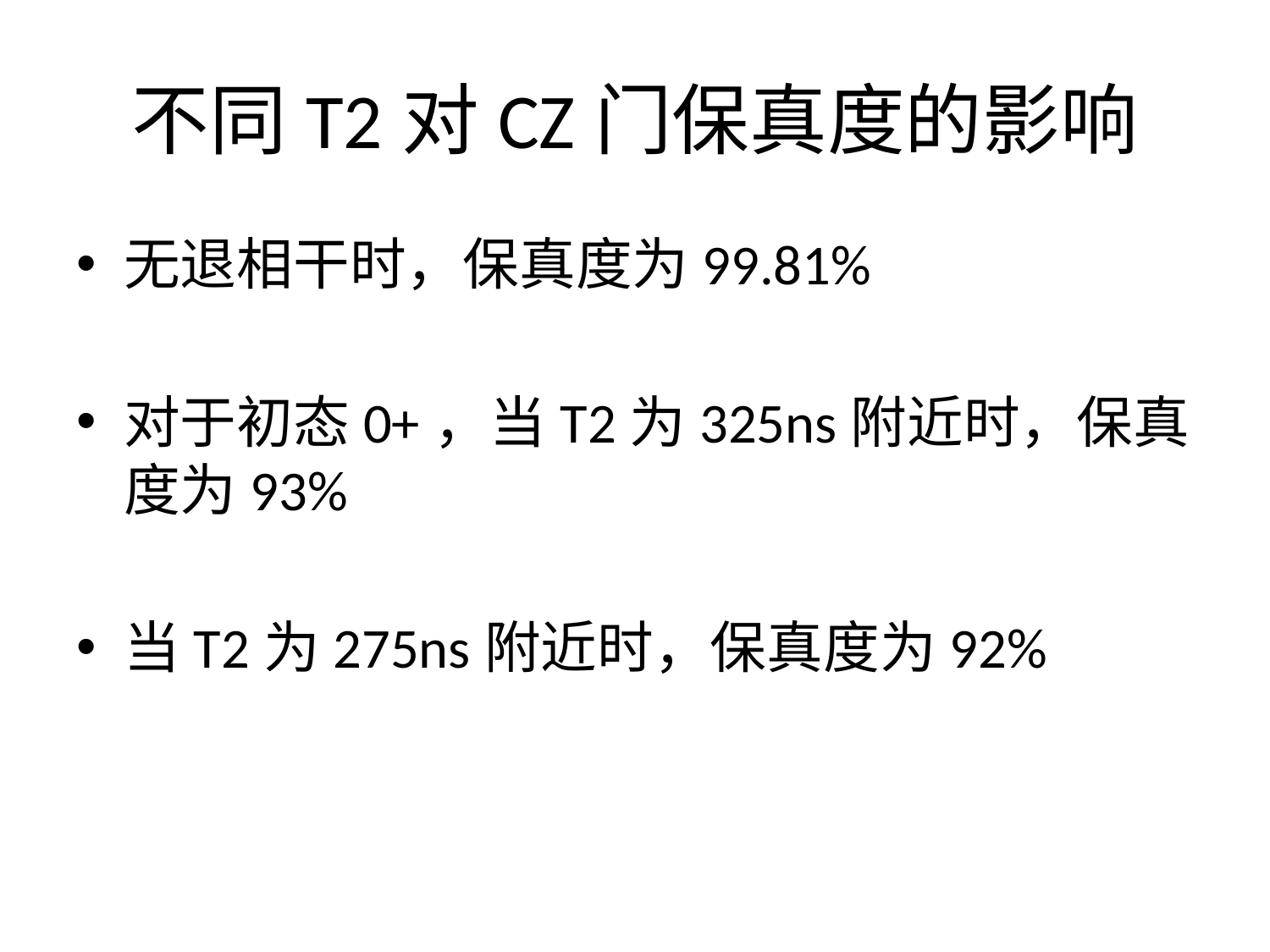

# 不同T2对CZ门保真度的影响
无退相干时，保真度为99.81%

对于初态0+，当T2为325ns附近时，保真度为93%

当T2为275ns附近时，保真度为92%